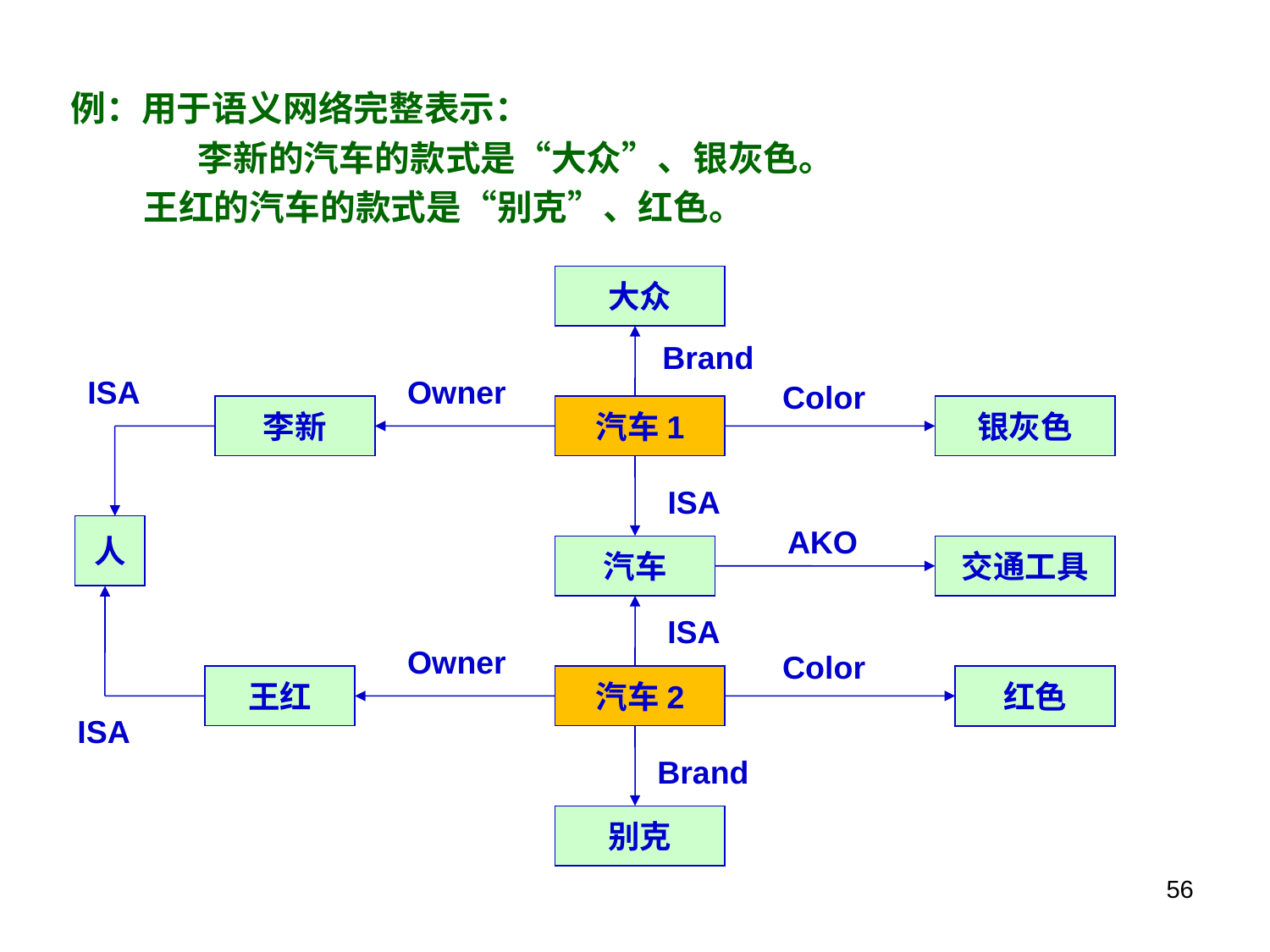

例：用于语义网络完整表示：
	李新的汽车的款式是“大众”、银灰色。
       王红的汽车的款式是“别克”、红色。

大众

Brand
ISA
Owner
Color
李新
汽车1
银灰色

ISA
人
AKO
汽车
交通工具

ISA
Owner
Color
王红
汽车2
红色

ISA

Brand
别克
56